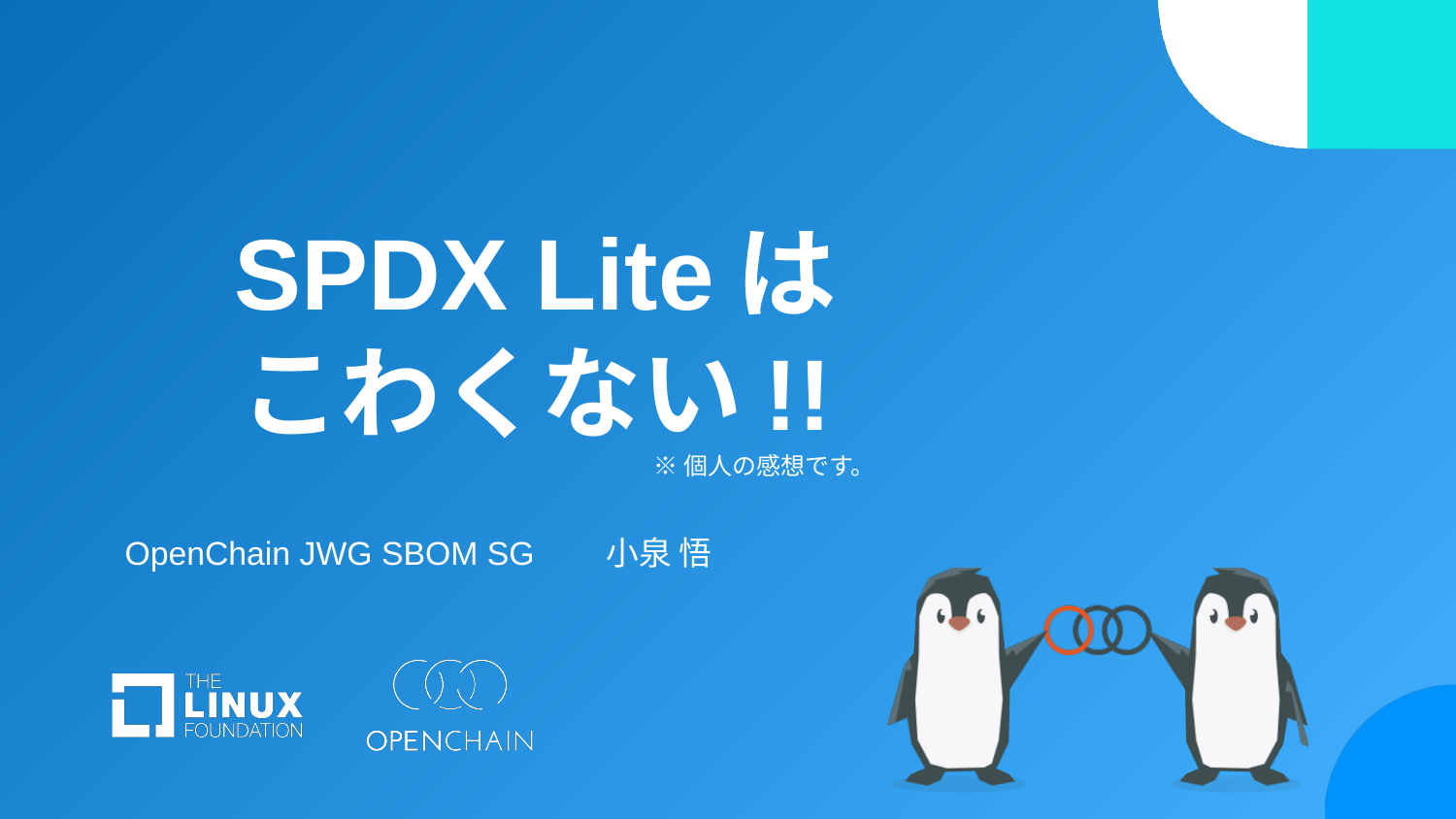

# SPDX Liteは こわくない!!
※個人の感想です。
OpenChain JWG SBOM SG　　小泉 悟